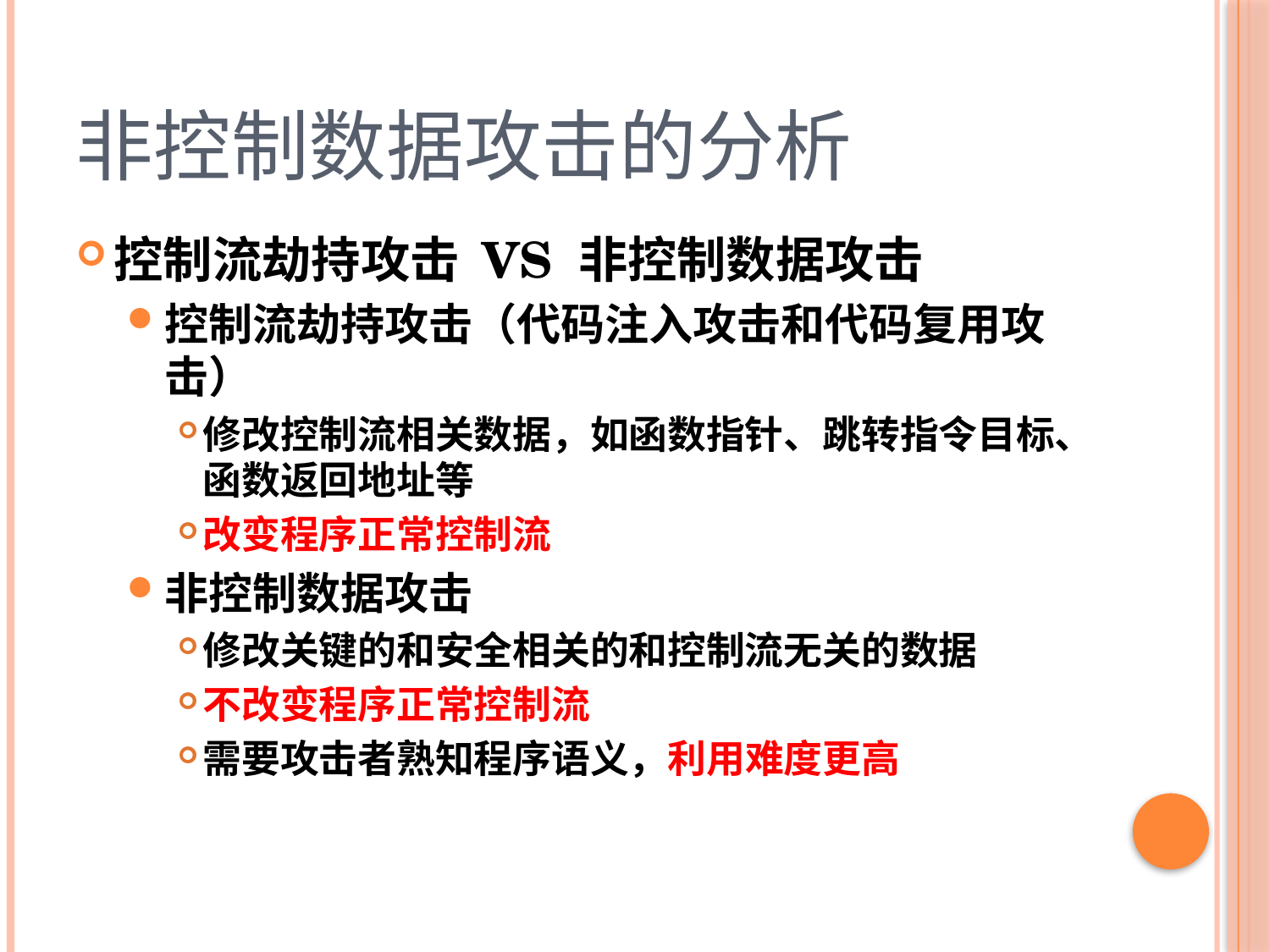

# 非控制数据攻击的分析
控制流劫持攻击 VS 非控制数据攻击
控制流劫持攻击（代码注入攻击和代码复用攻击）
修改控制流相关数据，如函数指针、跳转指令目标、函数返回地址等
改变程序正常控制流
非控制数据攻击
修改关键的和安全相关的和控制流无关的数据
不改变程序正常控制流
需要攻击者熟知程序语义，利用难度更高